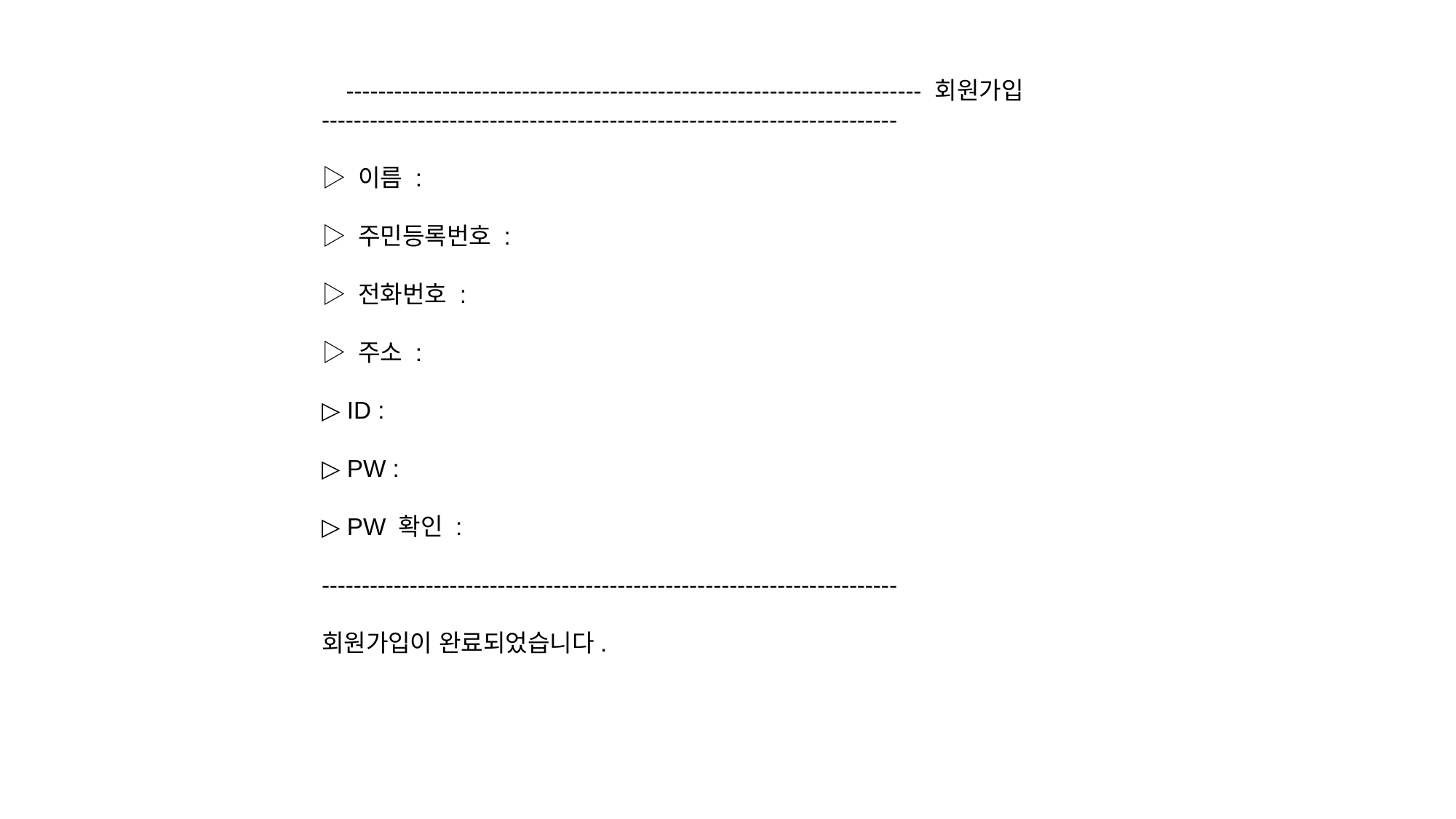

------------------------------------------------------------------------ 회원가입
------------------------------------------------------------------------

▷ 이름 :

▷ 주민등록번호 :

▷ 전화번호 :

▷ 주소 :

▷ ID :

▷ PW :

▷ PW 확인 :

------------------------------------------------------------------------

회원가입이 완료되었습니다.